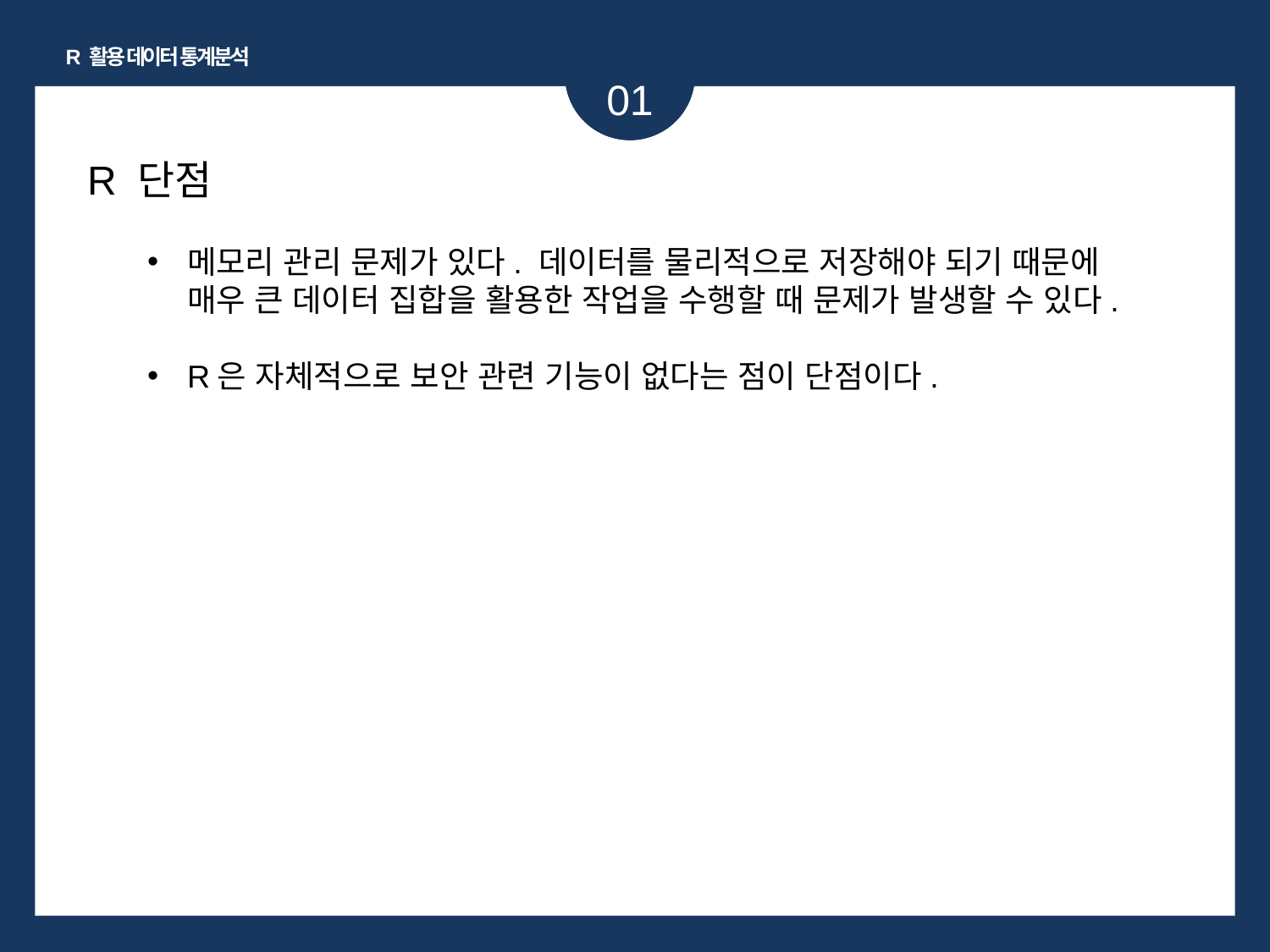

R 활용 데이터 통계분석
01
R 단점
메모리 관리 문제가 있다. 데이터를 물리적으로 저장해야 되기 때문에 매우 큰 데이터 집합을 활용한 작업을 수행할 때 문제가 발생할 수 있다.

R은 자체적으로 보안 관련 기능이 없다는 점이 단점이다.